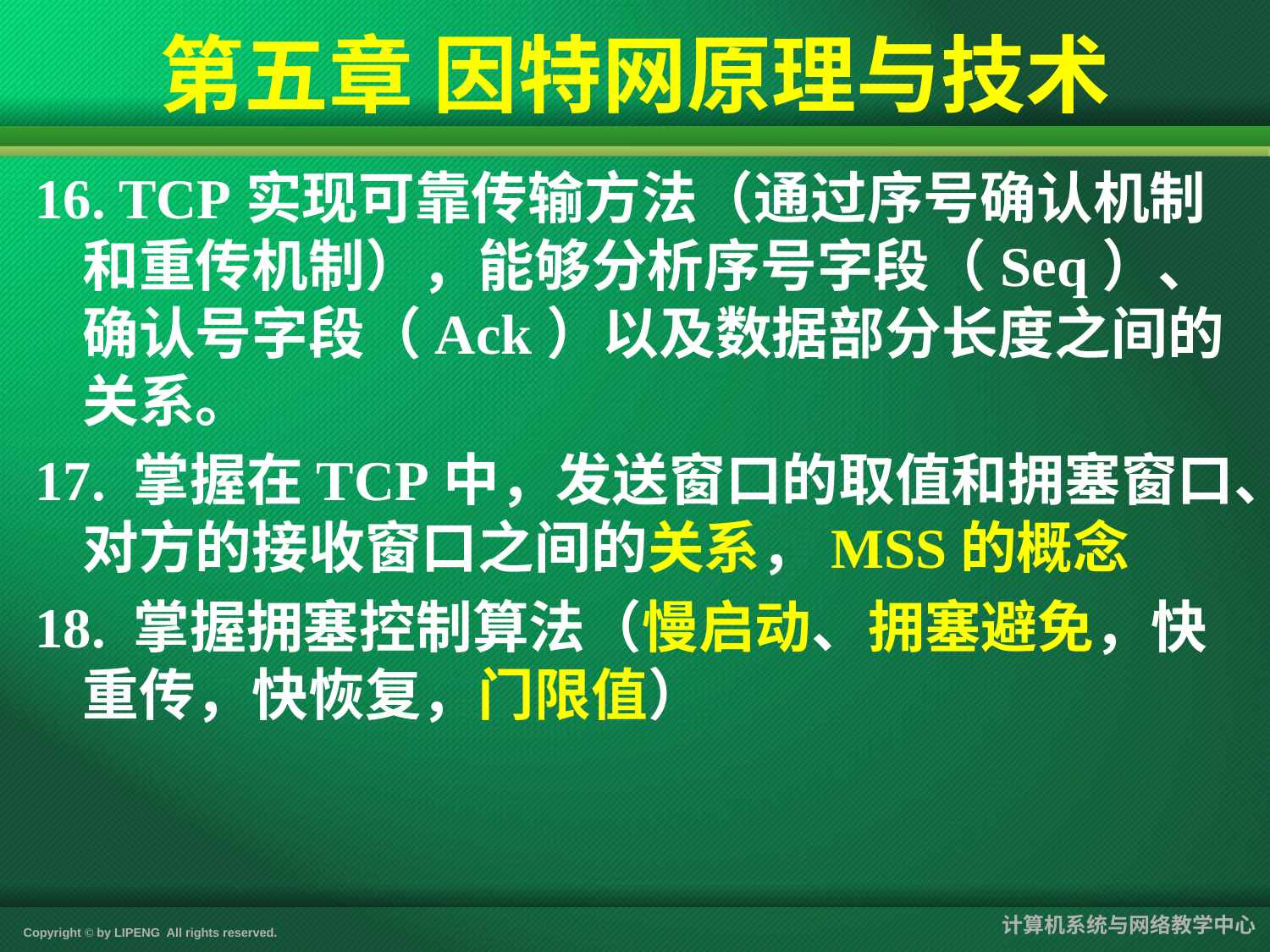

第五章 因特网原理与技术
16. TCP实现可靠传输方法（通过序号确认机制和重传机制），能够分析序号字段（Seq）、确认号字段（Ack）以及数据部分长度之间的关系。
17. 掌握在TCP中，发送窗口的取值和拥塞窗口、对方的接收窗口之间的关系，MSS的概念
18. 掌握拥塞控制算法（慢启动、拥塞避免，快重传，快恢复，门限值）